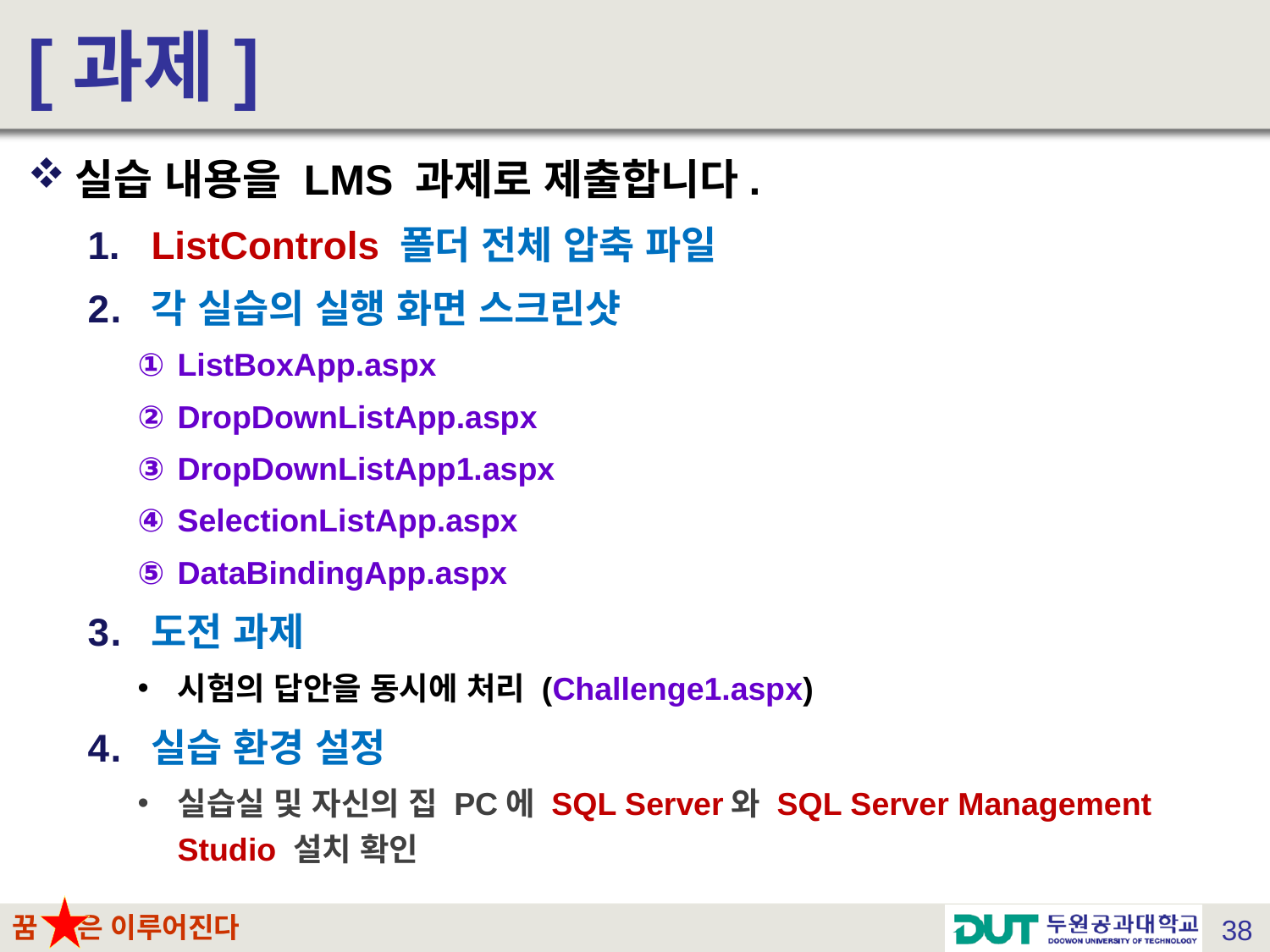

# [과제]
실습 내용을 LMS 과제로 제출합니다.
ListControls 폴더 전체 압축 파일
각 실습의 실행 화면 스크린샷
ListBoxApp.aspx
DropDownListApp.aspx
DropDownListApp1.aspx
SelectionListApp.aspx
DataBindingApp.aspx
도전 과제
시험의 답안을 동시에 처리 (Challenge1.aspx)
실습 환경 설정
실습실 및 자신의 집 PC에 SQL Server와 SQL Server Management Studio 설치 확인